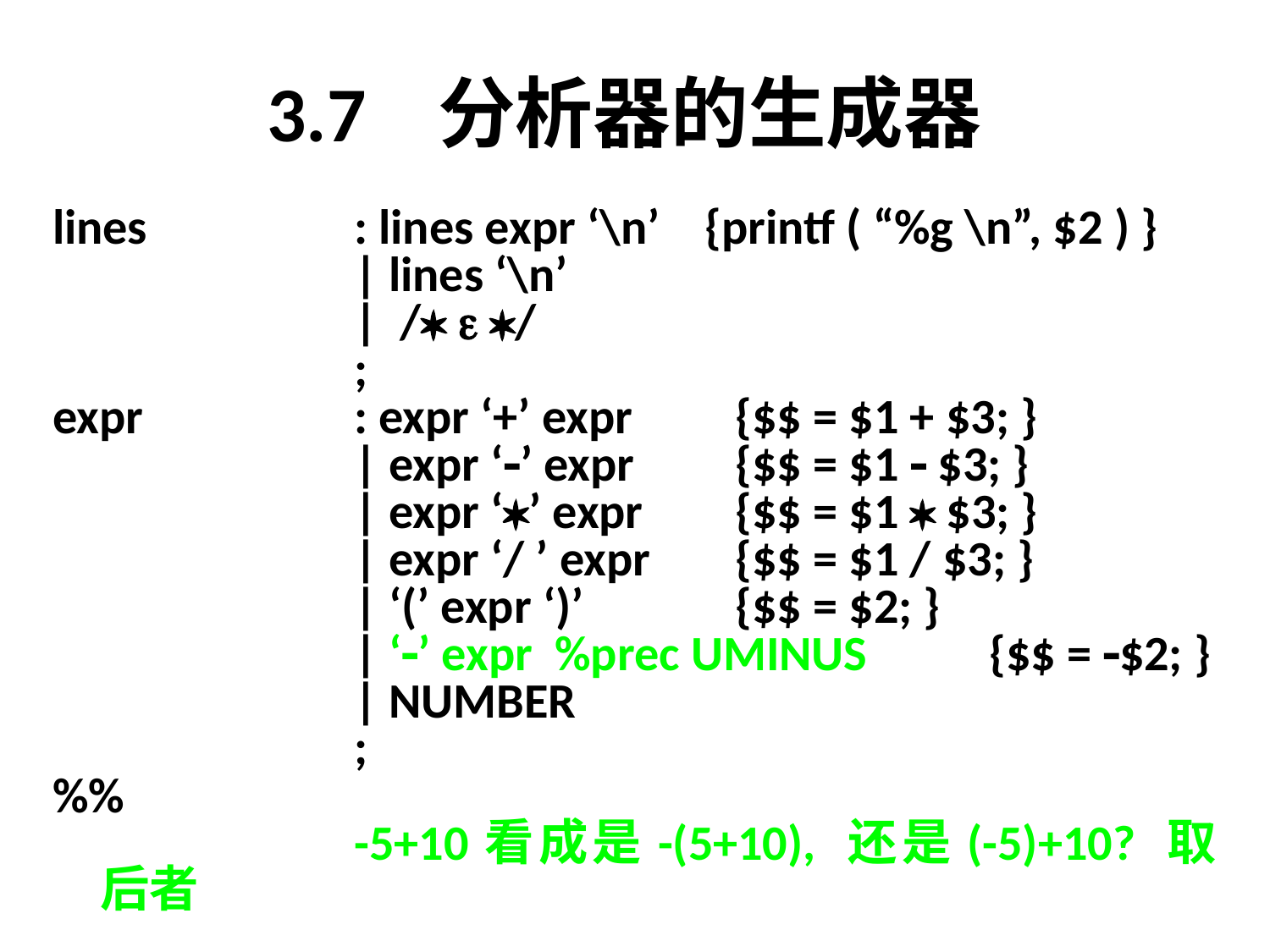

# 3.7   分析器的生成器
lines		: lines expr ‘\n’    {printf ( “%g \n”, $2 ) }
			| lines ‘\n’
			|  /∗ ε ∗/
			;
expr		: expr ‘+’ expr 	{$$ = $1 + $3; }
			| expr ‘−’ expr	{$$ = $1 − $3; }
			| expr ‘∗’ expr	{$$ = $1 ∗ $3; }
			| expr ‘/ ’ expr 	{$$ = $1 / $3; }
			| ‘(’ expr ‘)’		{$$ = $2; }
			| ‘−’ expr  %prec UMINUS	{$$ = −$2; }
			| NUMBER
			;
%%
			-5+10看成是-(5+10), 还是(-5)+10? 取后者